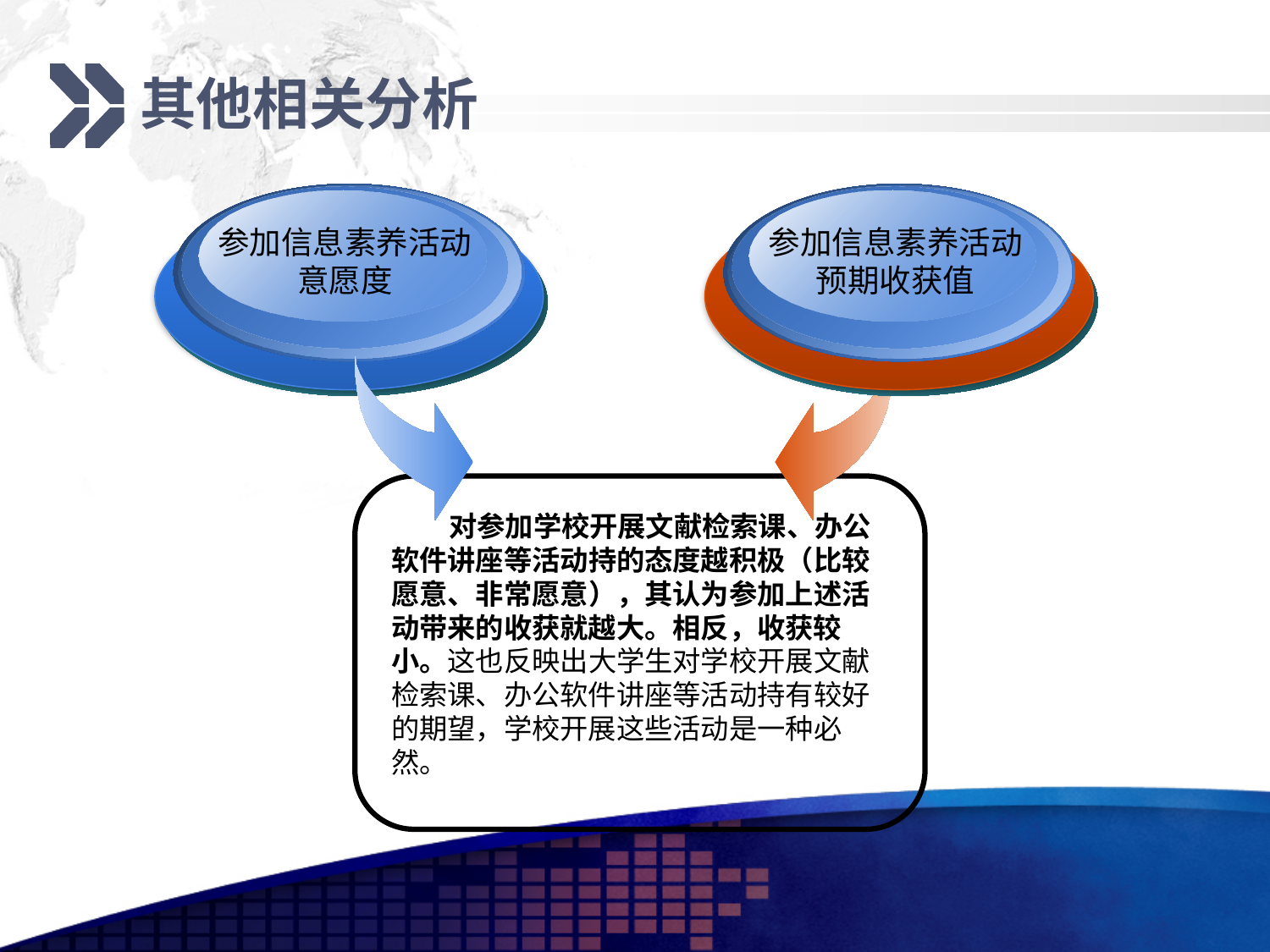

# 其他相关分析

参加信息素养活动
意愿度

参加信息素养活动
预期收获值

        对参加学校开展文献检索课、办公软件讲座等活动持的态度越积极（比较愿意、非常愿意），其认为参加上述活动带来的收获就越大。相反，收获较小。这也反映出大学生对学校开展文献检索课、办公软件讲座等活动持有较好的期望，学校开展这些活动是一种必然。